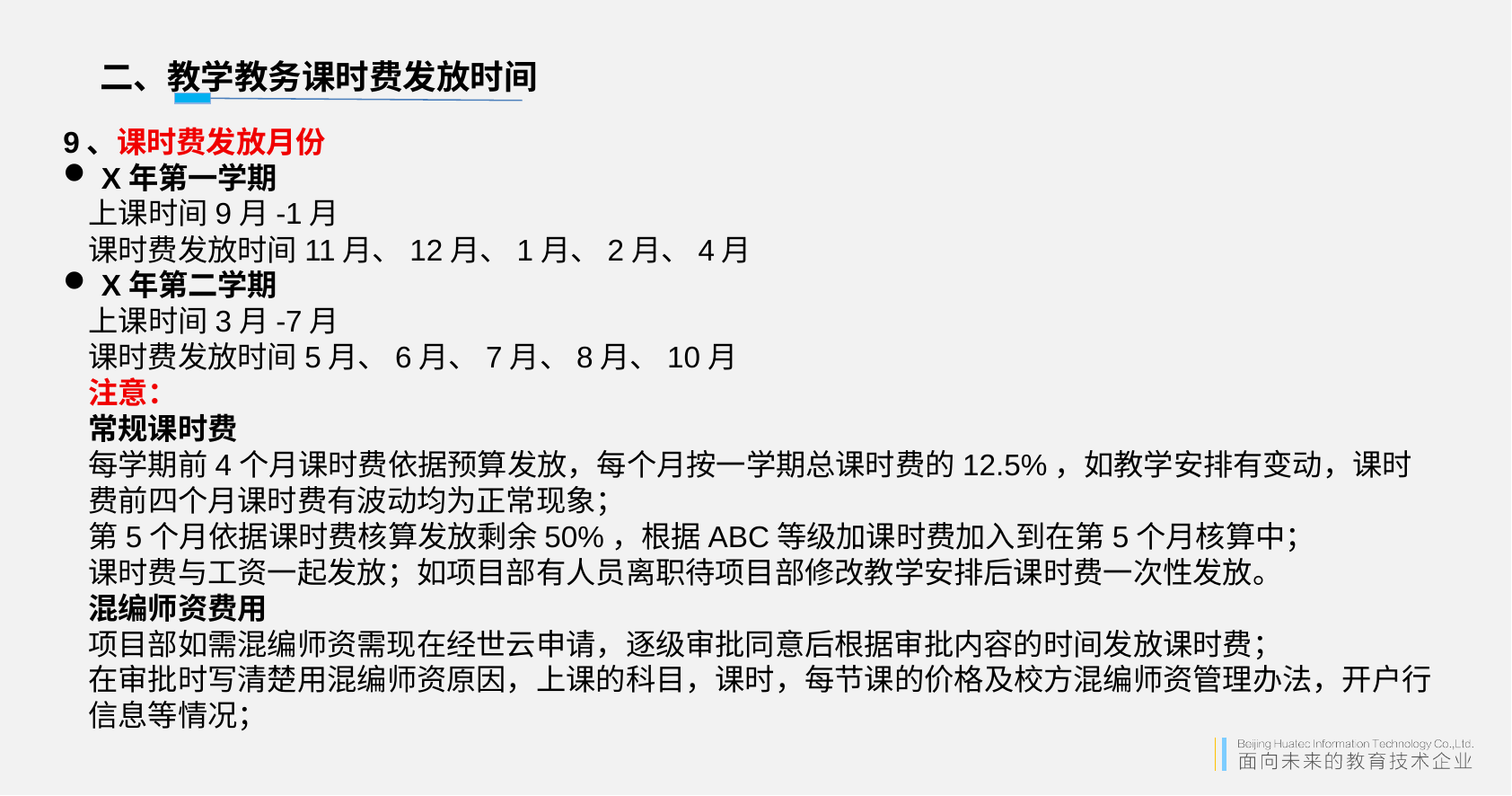

二、教学教务课时费发放时间

9、课时费发放月份
 X年第一学期
上课时间9月-1月
课时费发放时间11月、12月、1月、2月、4月
 X年第二学期
上课时间3月-7月
课时费发放时间5月、6月、7月、8月、10月
注意：
常规课时费
每学期前4个月课时费依据预算发放，每个月按一学期总课时费的12.5%，如教学安排有变动，课时费前四个月课时费有波动均为正常现象；
第5个月依据课时费核算发放剩余50%，根据ABC等级加课时费加入到在第5个月核算中；
课时费与工资一起发放；如项目部有人员离职待项目部修改教学安排后课时费一次性发放。
混编师资费用
项目部如需混编师资需现在经世云申请，逐级审批同意后根据审批内容的时间发放课时费；
在审批时写清楚用混编师资原因，上课的科目，课时，每节课的价格及校方混编师资管理办法，开户行信息等情况；